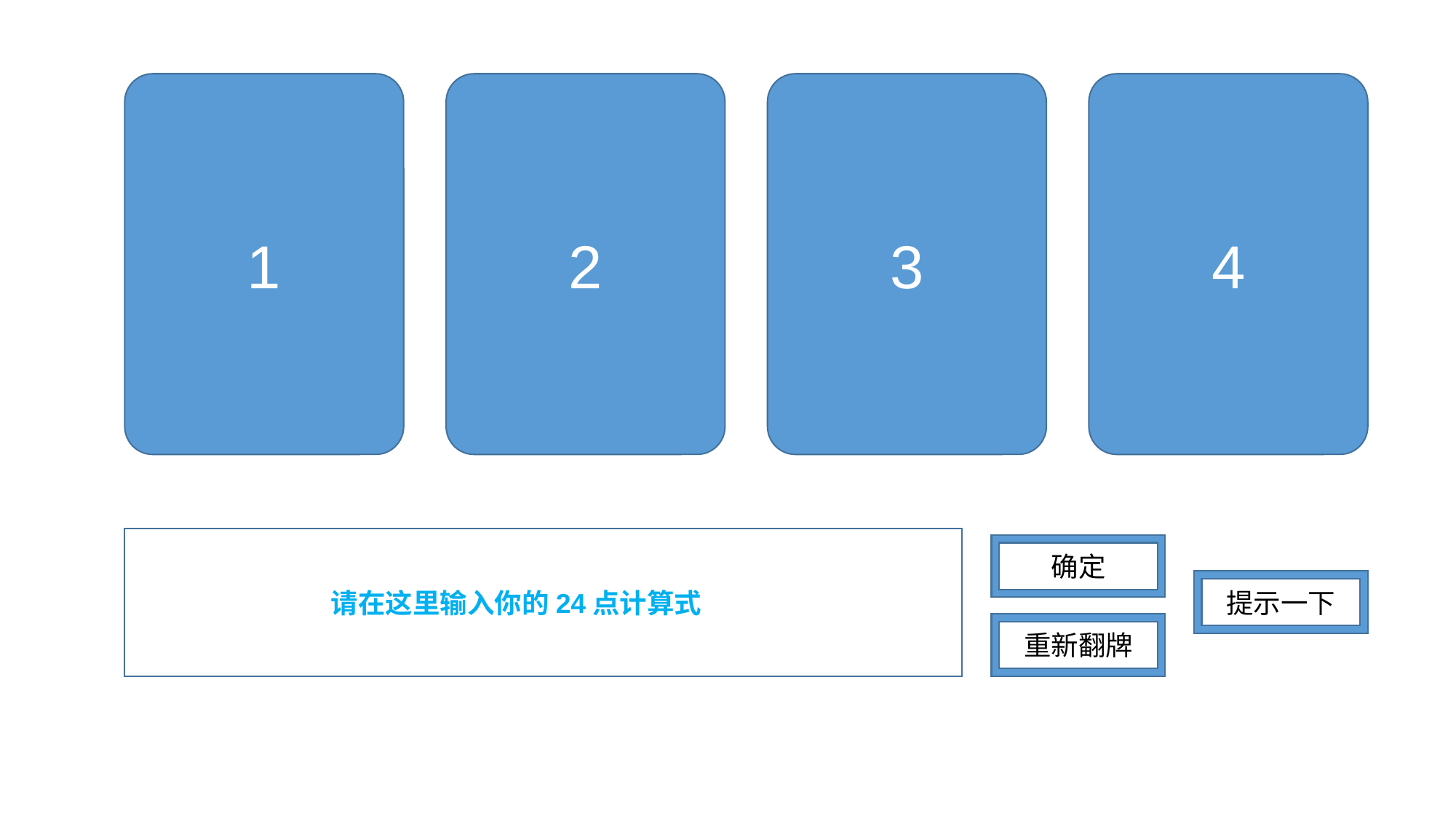

1
2
3
4
请在这里输入你的24点计算式算式
确定
提示一下
重新翻牌